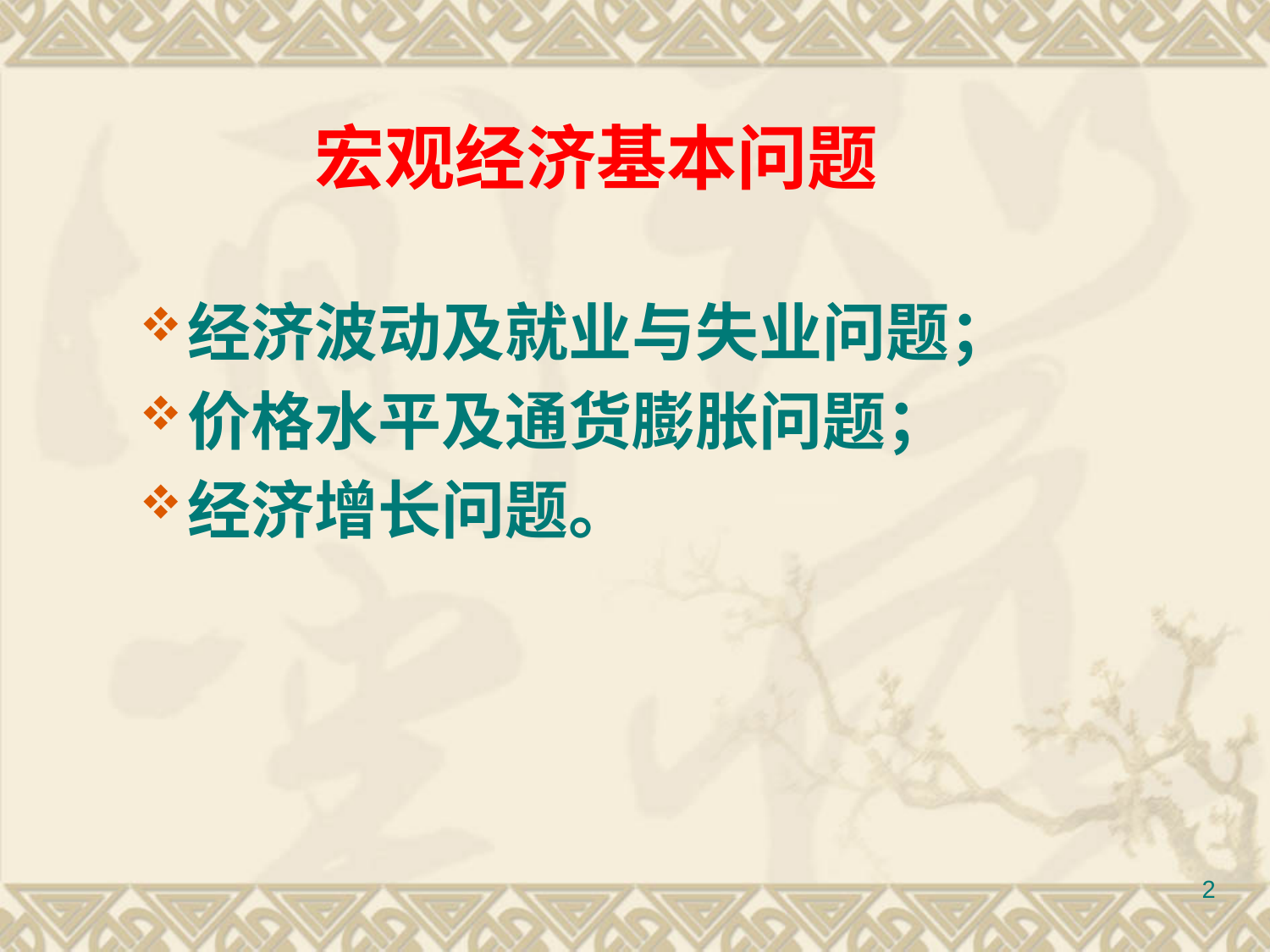

# 宏观经济基本问题
经济波动及就业与失业问题；
价格水平及通货膨胀问题；
经济增长问题。

2